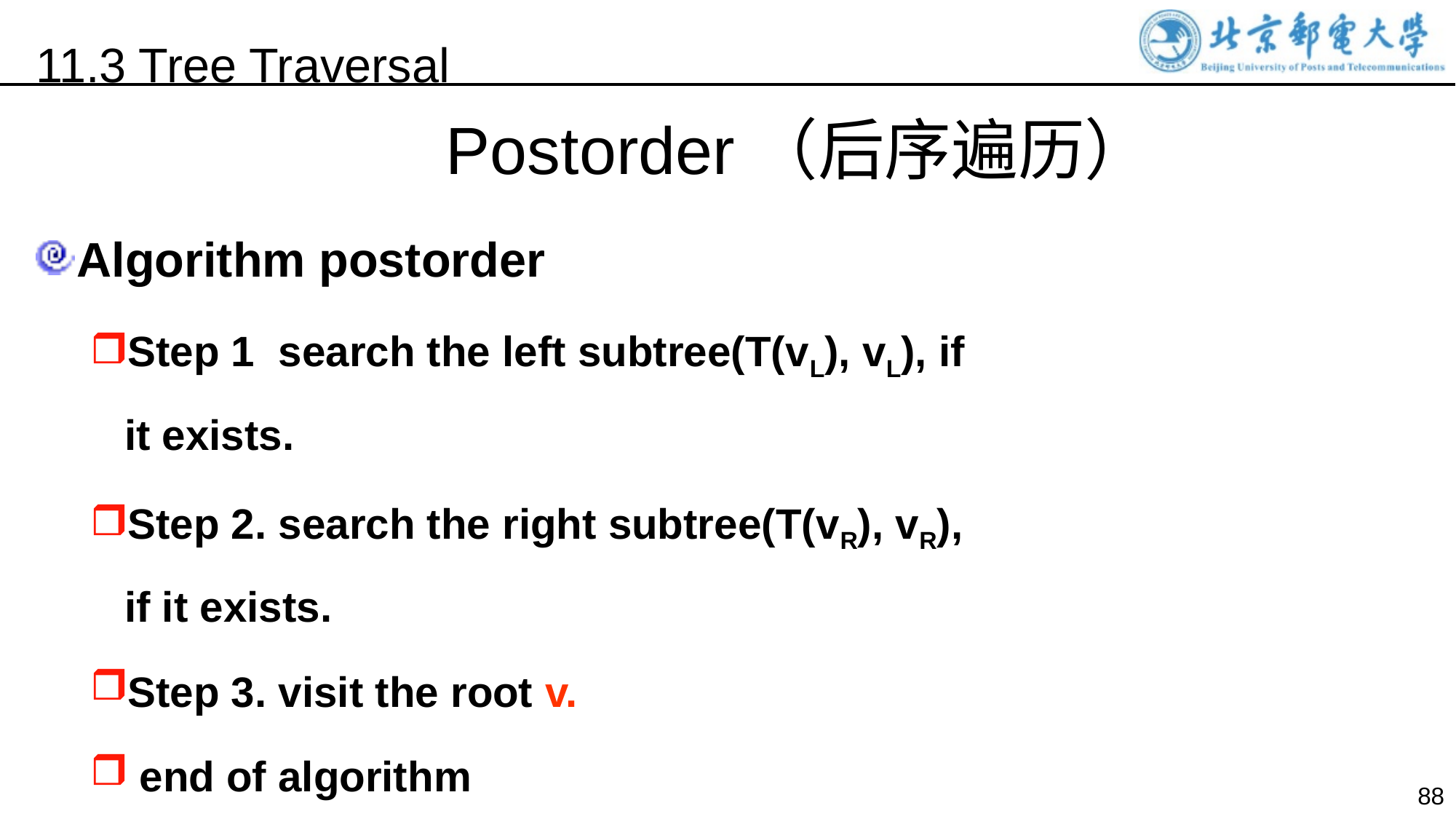

11.3 Tree Traversal
Postorder（后序遍历）
Algorithm postorder
Step 1  search the left subtree(T(vL), vL), if it exists.
Step 2. search the right subtree(T(vR), vR), if it exists.
Step 3. visit the root v.
 end of algorithm